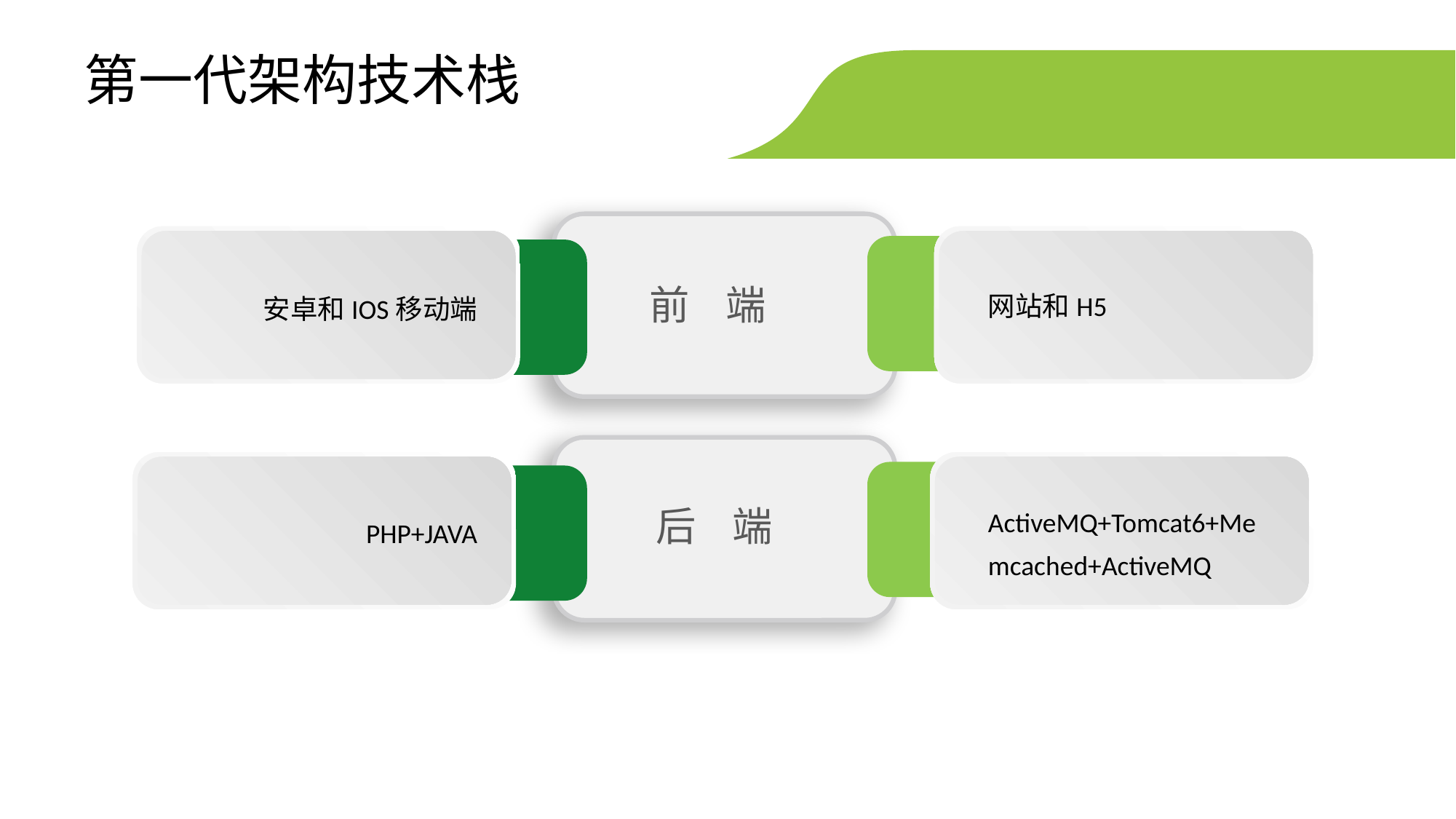

第一代架构技术栈

网站和H5
前    端
安卓和IOS移动端

ActiveMQ+Tomcat6+Memcached+ActiveMQ
后    端
PHP+JAVA